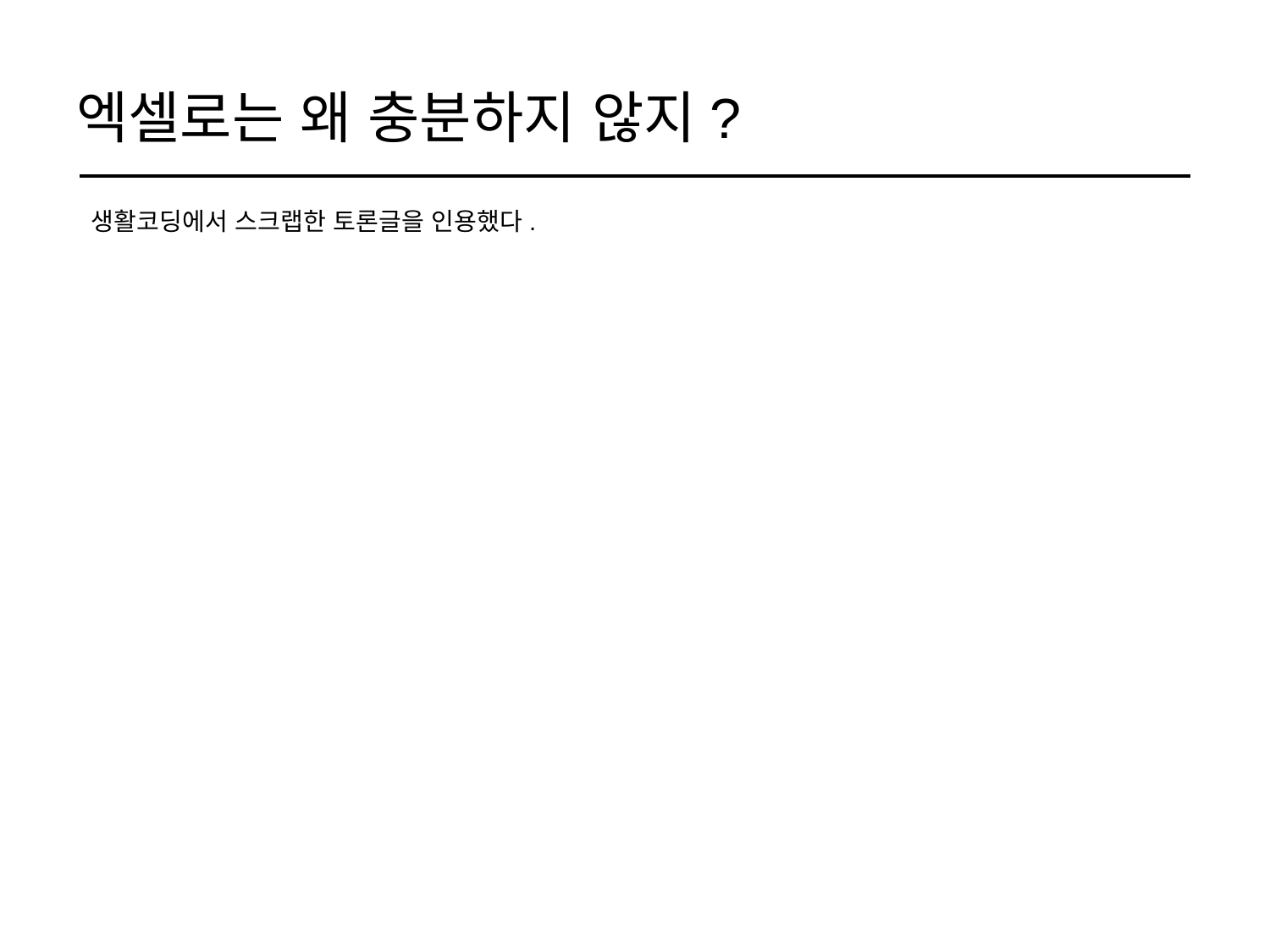

# 엑셀로는 왜 충분하지 않지?
생활코딩에서 스크랩한 토론글을 인용했다.